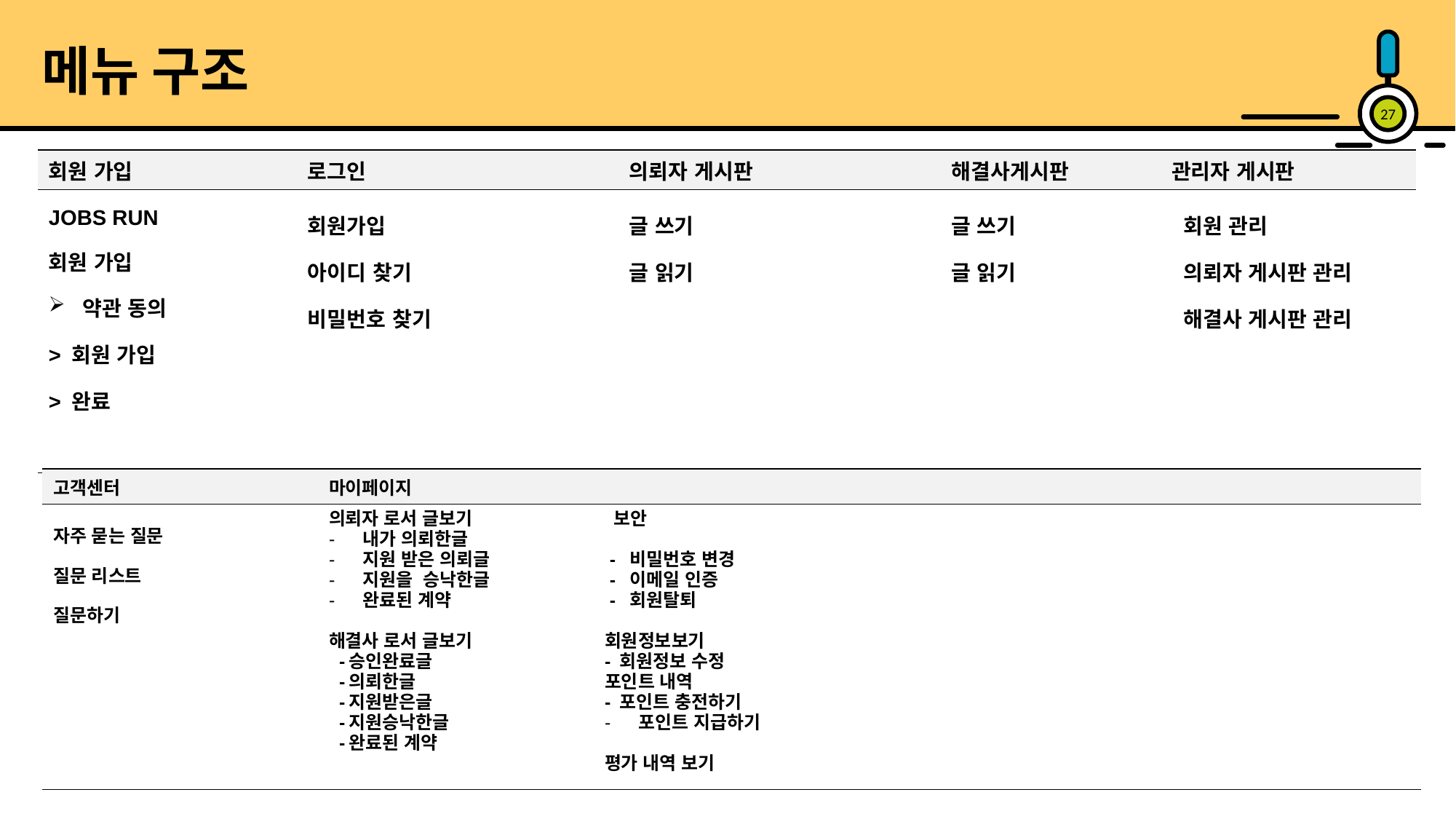

메뉴 구조
27
| 회원 가입 | 로그인 | 의뢰자 게시판 | 해결사게시판 | 관리자 게시판 |
| --- | --- | --- | --- | --- |
| JOBS RUN 회원 가입 약관 동의 > 회원 가입 > 완료 | 회원가입 아이디 찾기 비밀번호 찾기 | 글 쓰기 글 읽기 | 글 쓰기 글 읽기 | 회원 관리 의뢰자 게시판 관리 해결사 게시판 관리 |
| 고객센터 | 마이페이지 |  |  |  |
| --- | --- | --- | --- | --- |
| 자주 묻는 질문 질문 리스트 질문하기 | 의뢰자 로서 글보기 내가 의뢰한글 지원 받은 의뢰글 지원을 승낙한글 완료된 계약 해결사 로서 글보기 -승인완료글 -의뢰한글 -지원받은글 -지원승낙한글 -완료된 계약 | 보안 - 비밀번호 변경 - 이메일 인증 - 회원탈퇴 회원정보보기 - 회원정보 수정 포인트 내역 - 포인트 충전하기 포인트 지급하기 평가 내역 보기 |  |  |